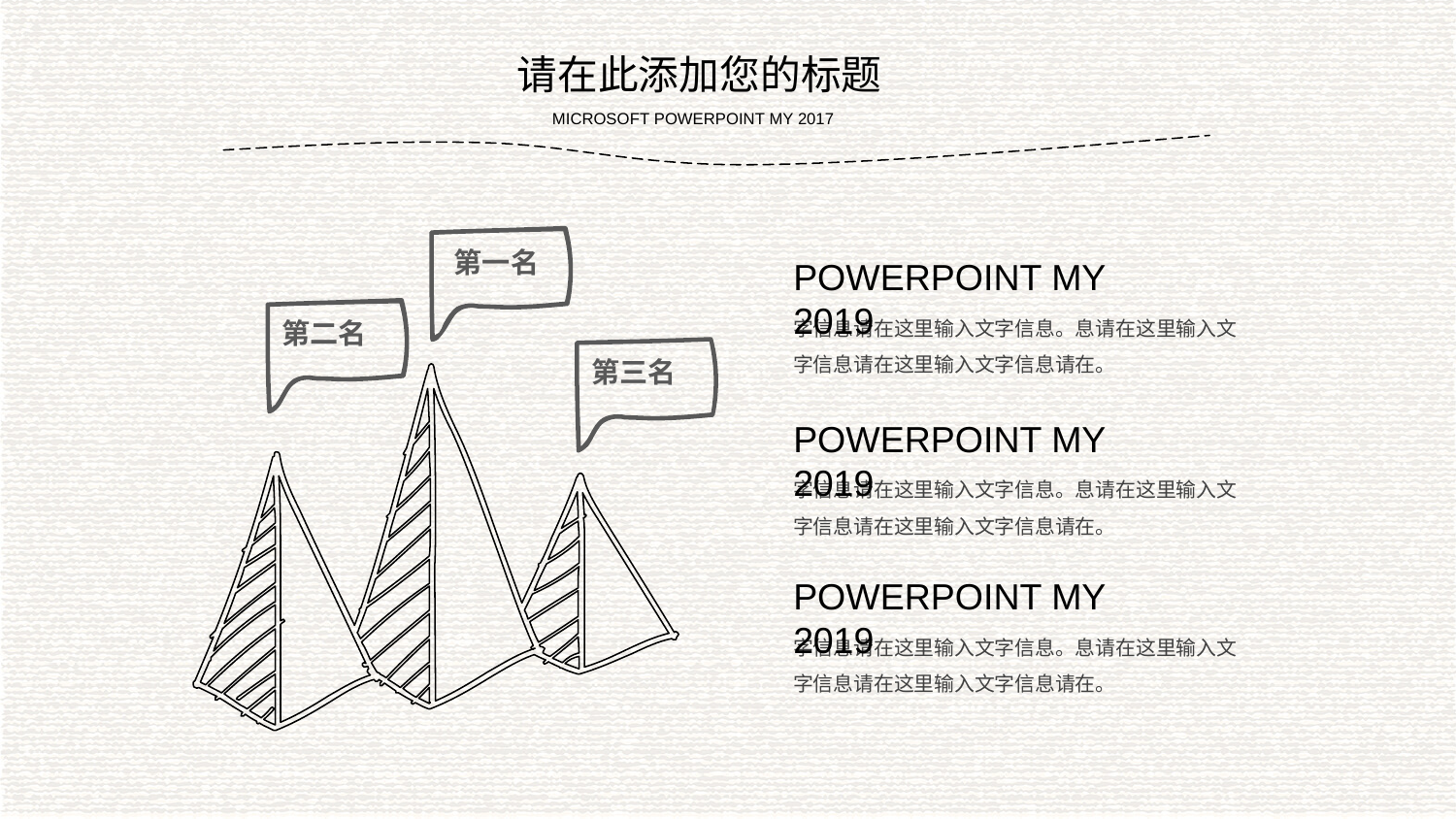

请在此添加您的标题
MICROSOFT POWERPOINT MY 2017

第一名
第二名
第三名
POWERPOINT MY 2019
字信息请在这里输入文字信息。息请在这里输入文字信息请在这里输入文字信息请在。
POWERPOINT MY 2019
字信息请在这里输入文字信息。息请在这里输入文字信息请在这里输入文字信息请在。
POWERPOINT MY 2019
字信息请在这里输入文字信息。息请在这里输入文字信息请在这里输入文字信息请在。